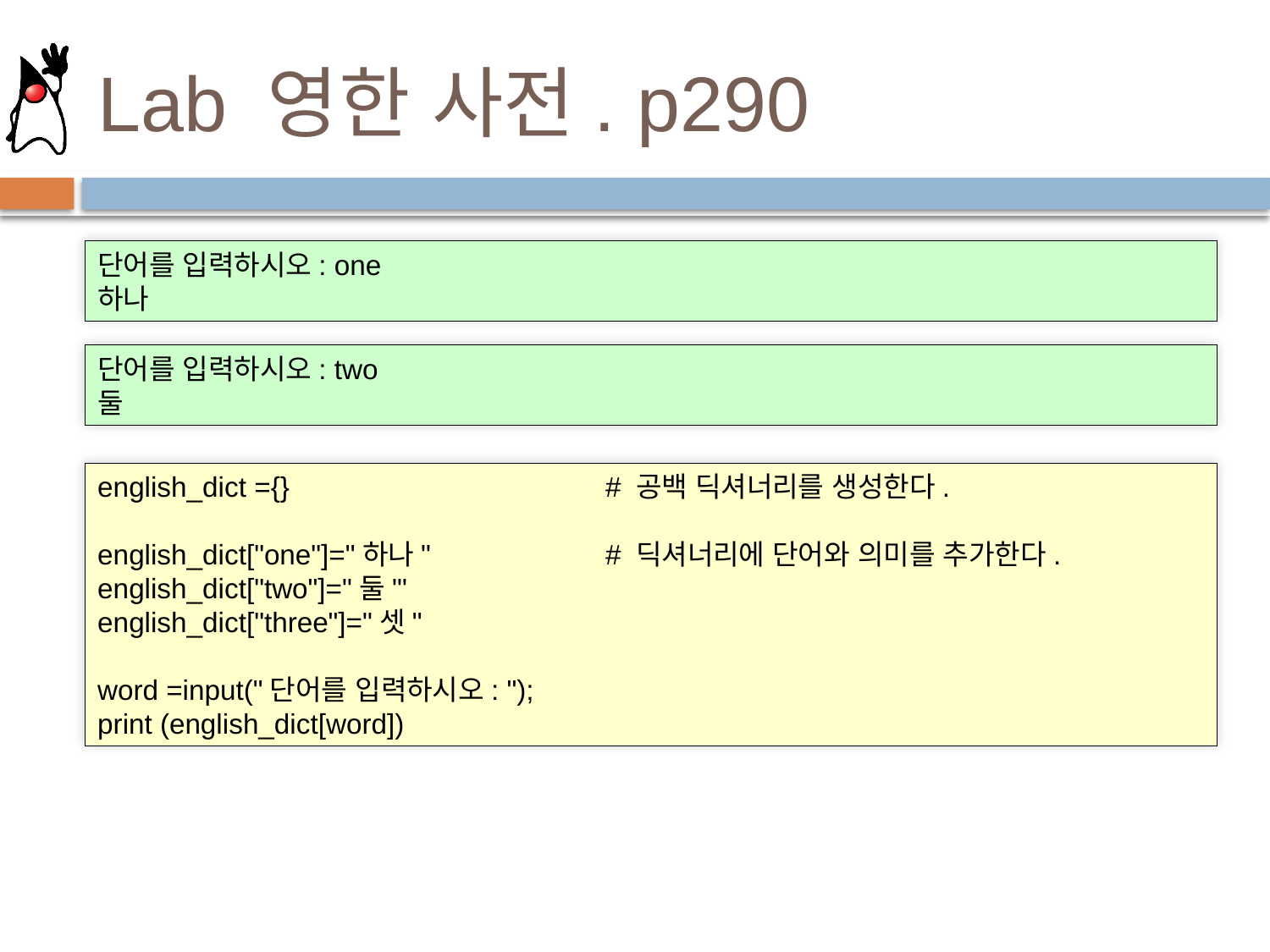

# Lab 영한 사전. p290
단어를 입력하시오: one
하나
단어를 입력하시오: two
둘
english_dict ={}			# 공백 딕셔너리를 생성한다.

english_dict["one"]="하나"		# 딕셔너리에 단어와 의미를 추가한다.
english_dict["two"]="둘'"
english_dict["three"]="셋"

word =input("단어를 입력하시오: ");
print (english_dict[word])